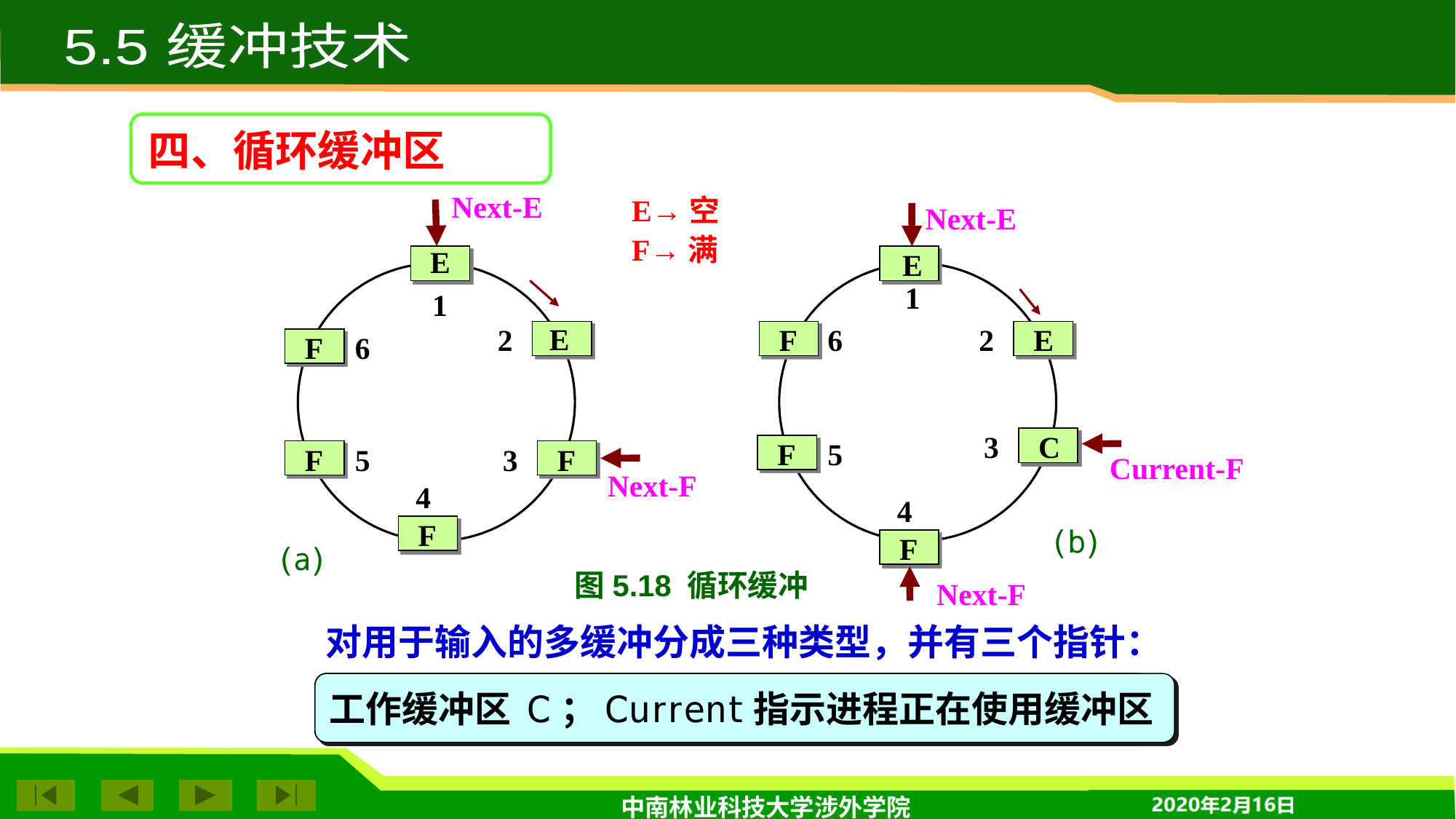

5.5 缓冲技术

四、循环缓冲区
Next-E
E→空
Next-E

F→满
E
E

1
1

E
2
F
6
2
E

F
6

3
C

F
5
F
5
3
F

Current-F

Next-F
4
4
F

(b)
F

(a)
图5.18 循环缓冲

Next-F
对用于输入的多缓冲分成三种类型，并有三个指针：
空缓冲区E；Next-E 指示进程下一个可用缓冲区E
满缓冲区 F；Next-F 指示进程下一个可用缓冲区F
工作缓冲区 C；Current指示进程正在使用缓冲区